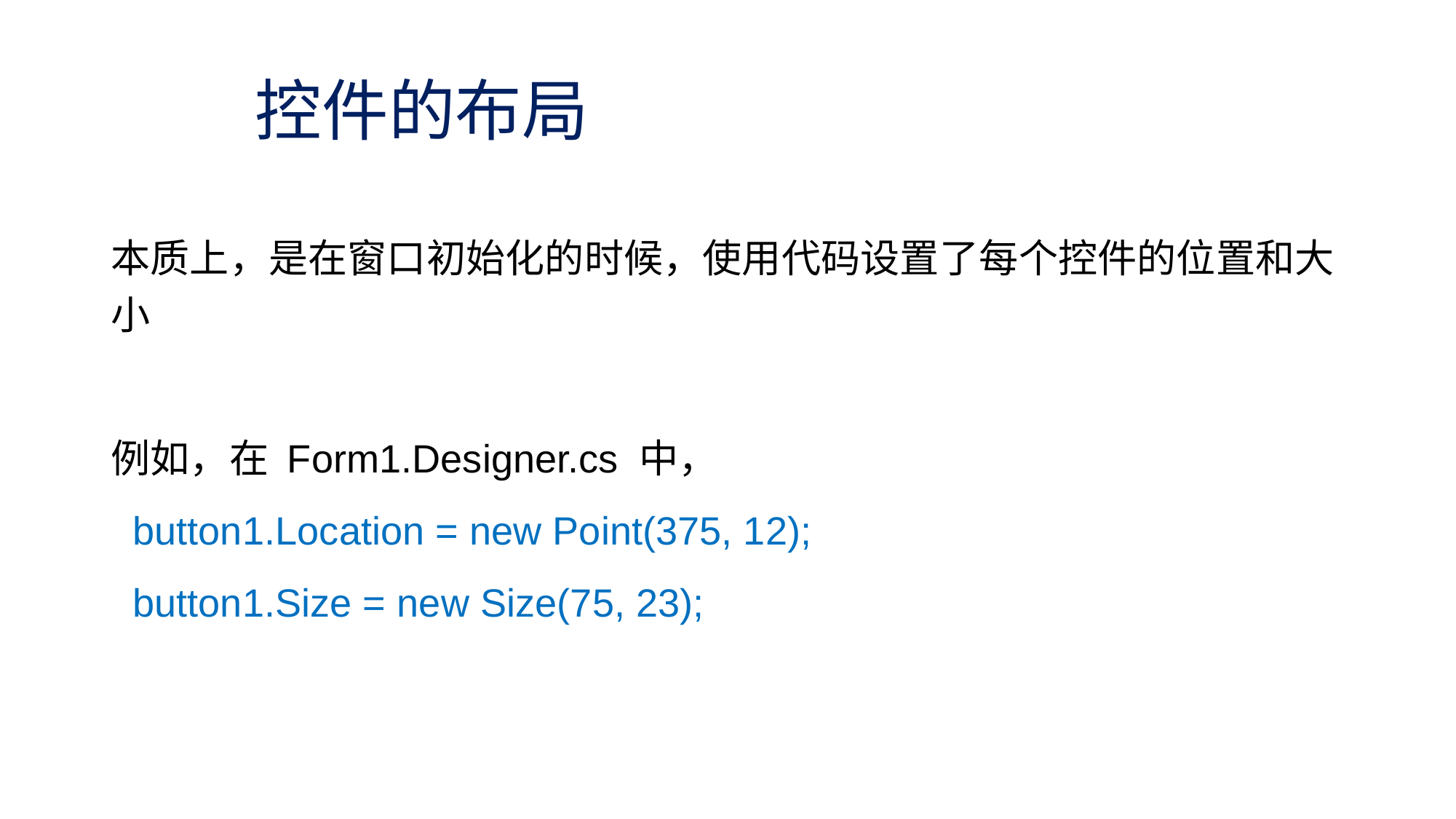

# 控件的布局
本质上，是在窗口初始化的时候，使用代码设置了每个控件的位置和大小

例如，在 Form1.Designer.cs 中，
  button1.Location = new Point(375, 12);
  button1.Size = new Size(75, 23);